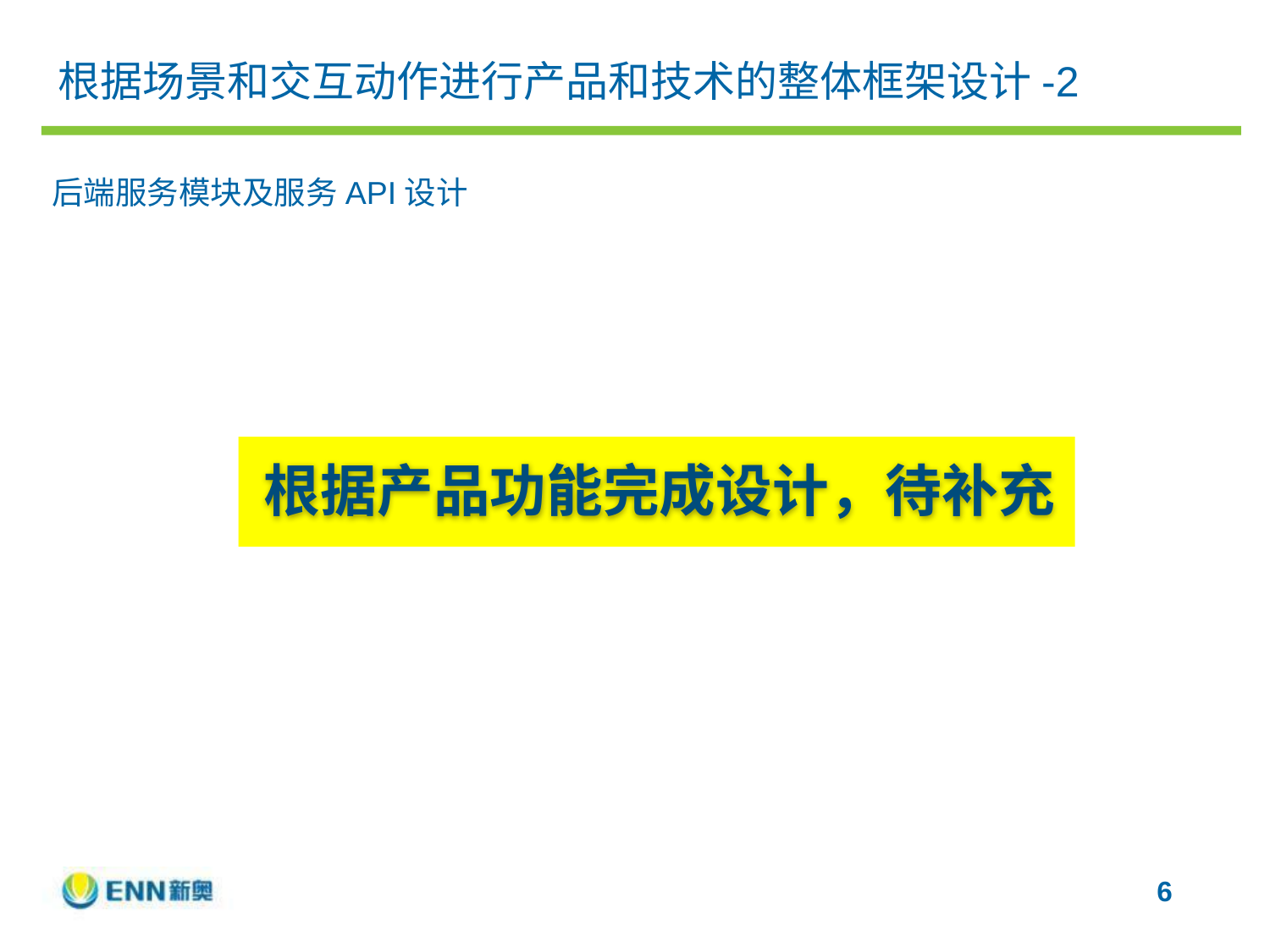

# 根据场景和交互动作进行产品和技术的整体框架设计-2
后端服务模块及服务API设计

根据产品功能完成设计，待补充
6